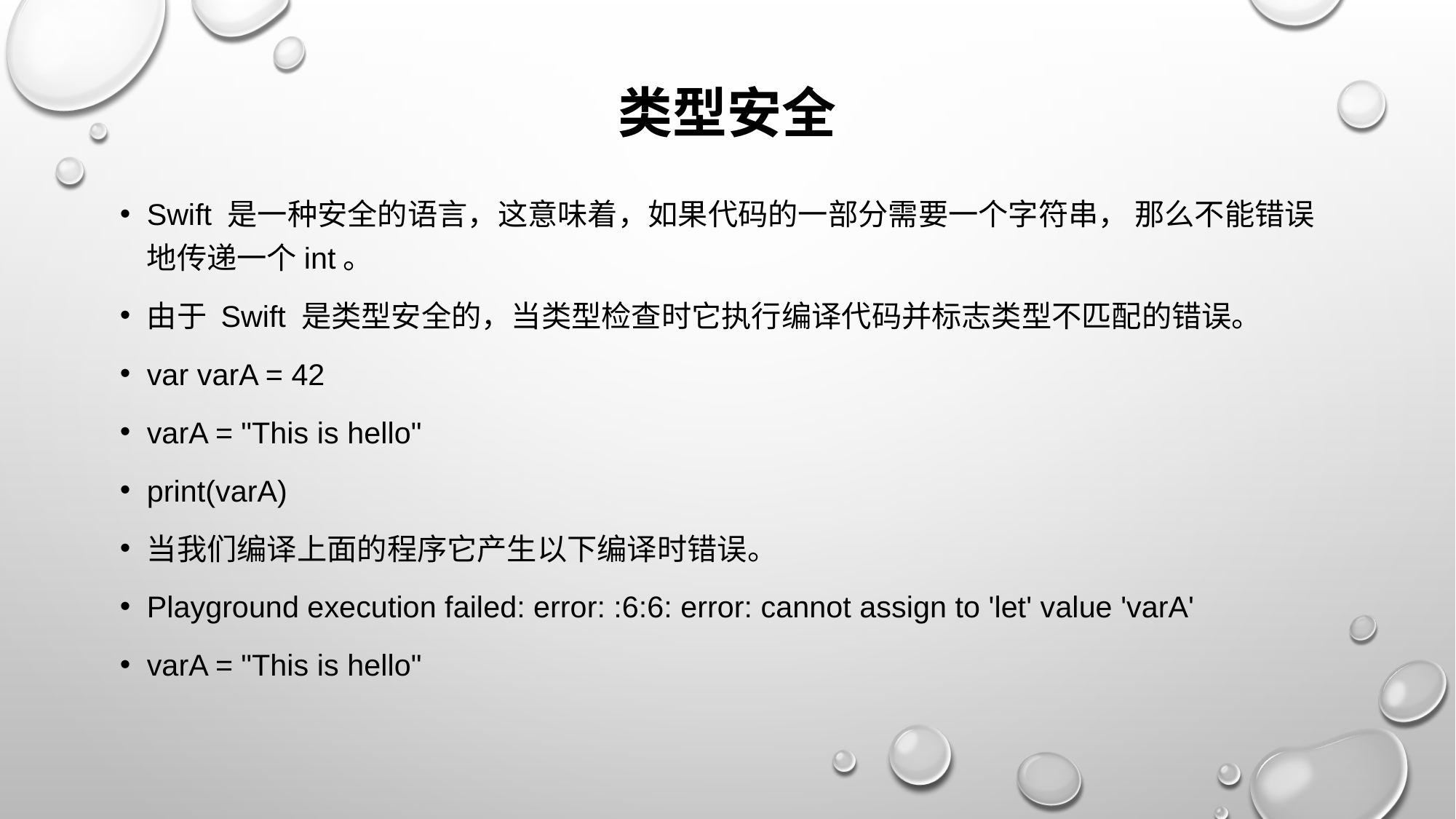

# 类型安全
Swift 是一种安全的语言，这意味着，如果代码的一部分需要一个字符串， 那么不能错误地传递一个int。
由于 Swift 是类型安全的，当类型检查时它执行编译代码并标志类型不匹配的错误。
var varA = 42
varA = "This is hello"
print(varA)
当我们编译上面的程序它产生以下编译时错误。
Playground execution failed: error: :6:6: error: cannot assign to 'let' value 'varA'
varA = "This is hello"